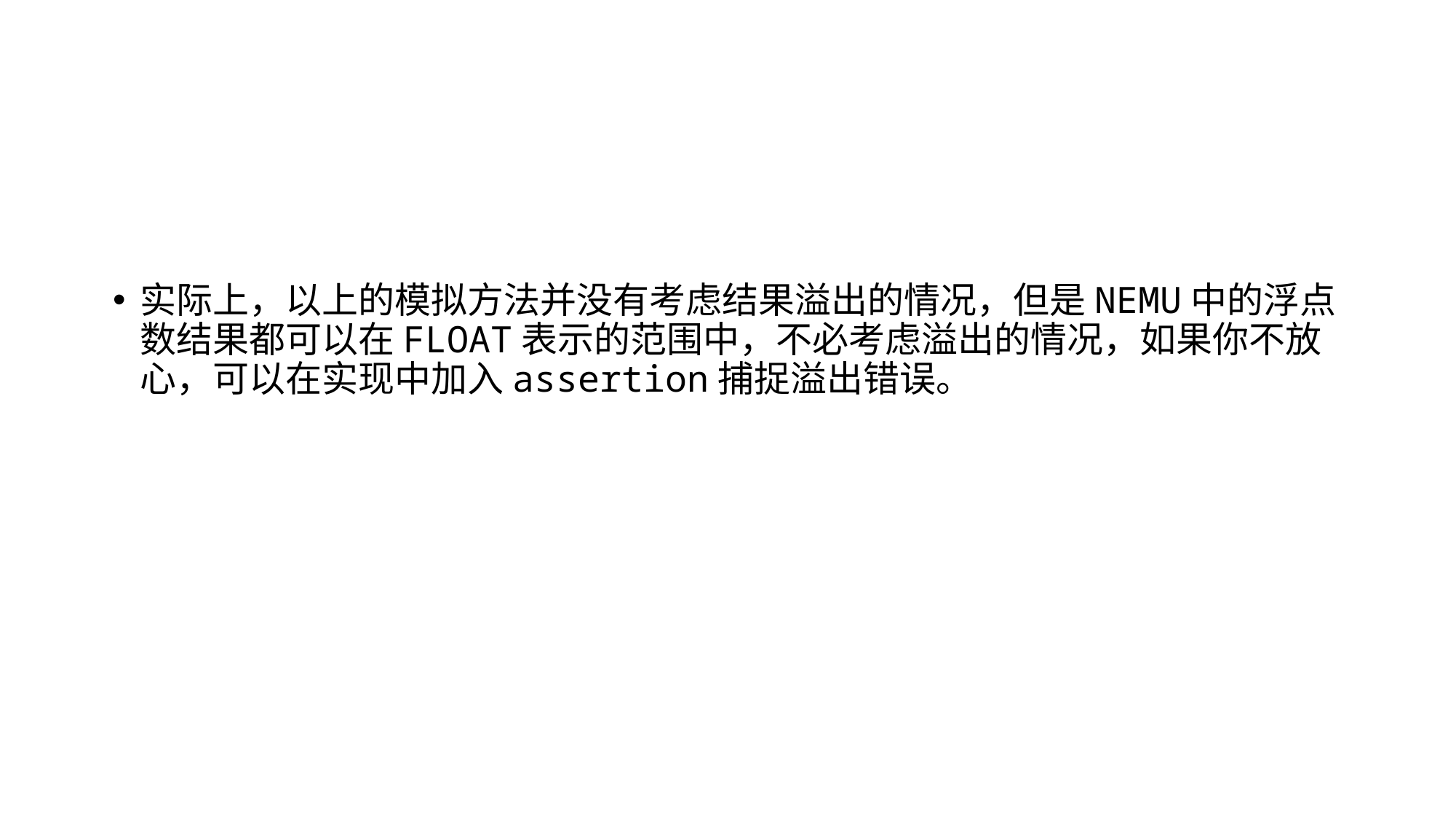

实际上，以上的模拟方法并没有考虑结果溢出的情况，但是NEMU中的浮点数结果都可以在FLOAT表示的范围中，不必考虑溢出的情况，如果你不放心，可以在实现中加入assertion捕捉溢出错误。